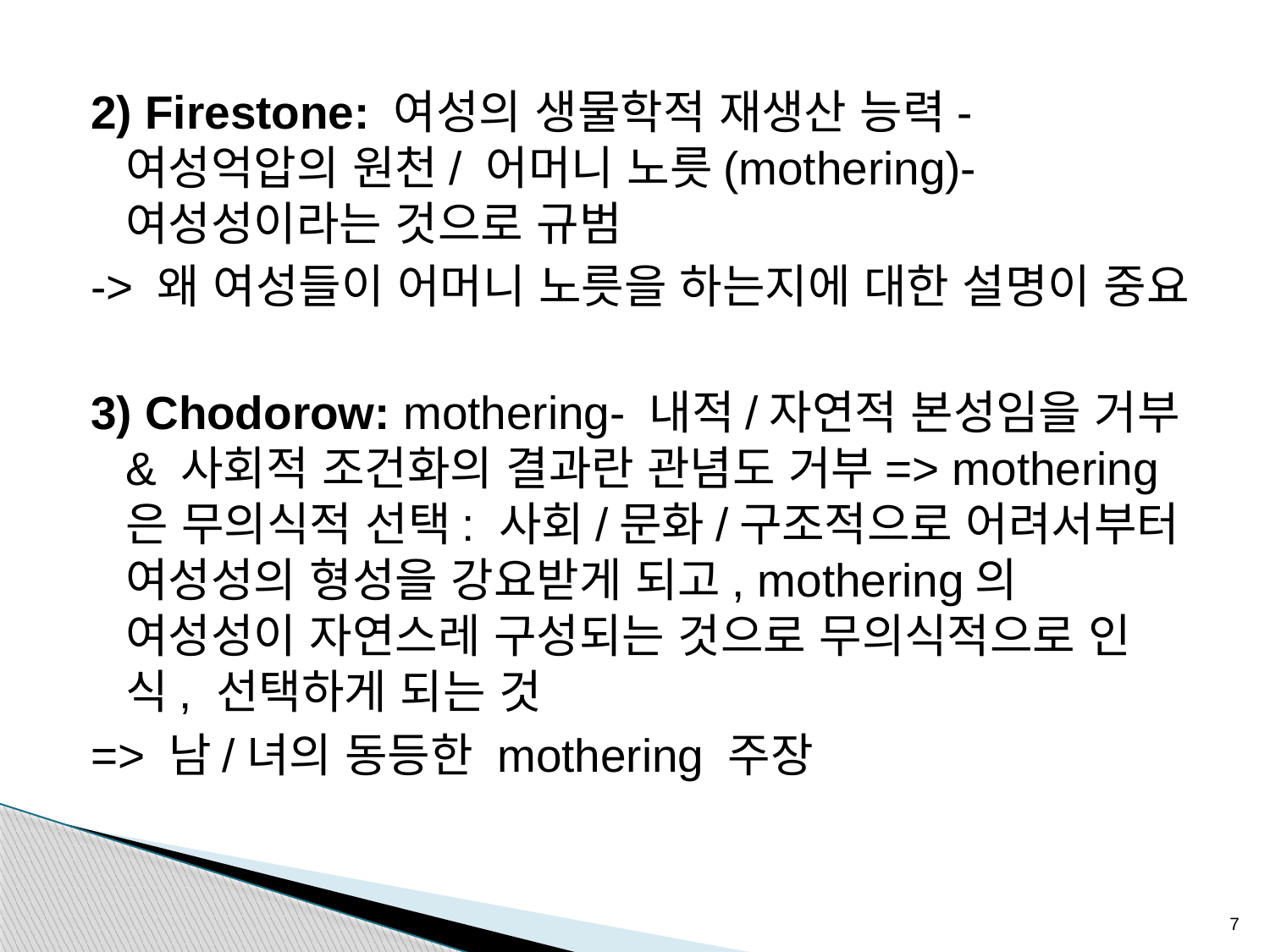

2) Firestone: 여성의 생물학적 재생산 능력- 여성억압의 원천/ 어머니 노릇(mothering)- 여성성이라는 것으로 규범
-> 왜 여성들이 어머니 노릇을 하는지에 대한 설명이 중요

3) Chodorow: mothering- 내적/자연적 본성임을 거부 & 사회적 조건화의 결과란 관념도 거부=> mothering은 무의식적 선택: 사회/문화/구조적으로 어려서부터 여성성의 형성을 강요받게 되고, mothering의 여성성이 자연스레 구성되는 것으로 무의식적으로 인식, 선택하게 되는 것
=> 남/녀의 동등한 mothering 주장

7